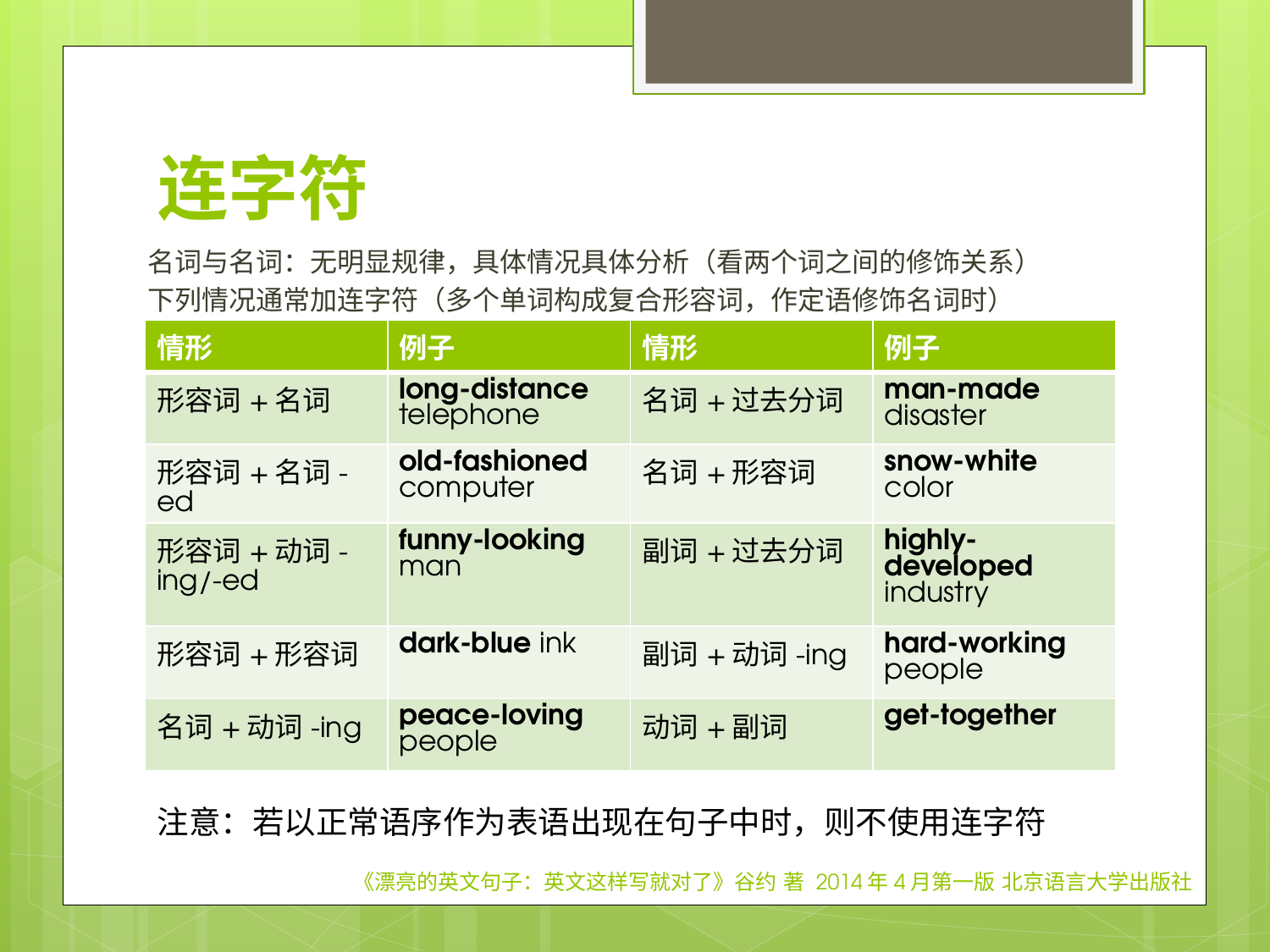

# 连字符
名词与名词：无明显规律，具体情况具体分析（看两个词之间的修饰关系）
下列情况通常加连字符（多个单词构成复合形容词，作定语修饰名词时）

| 情形 | 例子 | 情形 | 例子 |
| --- | --- | --- | --- |
| 形容词+名词 | long-distance telephone | 名词+过去分词 | man-made disaster |
| 形容词+名词-ed | old-fashioned computer | 名词+形容词 | snow-white color |
| 形容词+动词-ing/-ed | funny-looking man | 副词+过去分词 | highly-developed industry |
| 形容词+形容词 | dark-blue ink | 副词+动词-ing | hard-working people |
| 名词+动词-ing | peace-loving people | 动词+副词 | get-together |
注意：若以正常语序作为表语出现在句子中时，则不使用连字符
《漂亮的英文句子：英文这样写就对了》谷约 著 2014年4月第一版 北京语言大学出版社